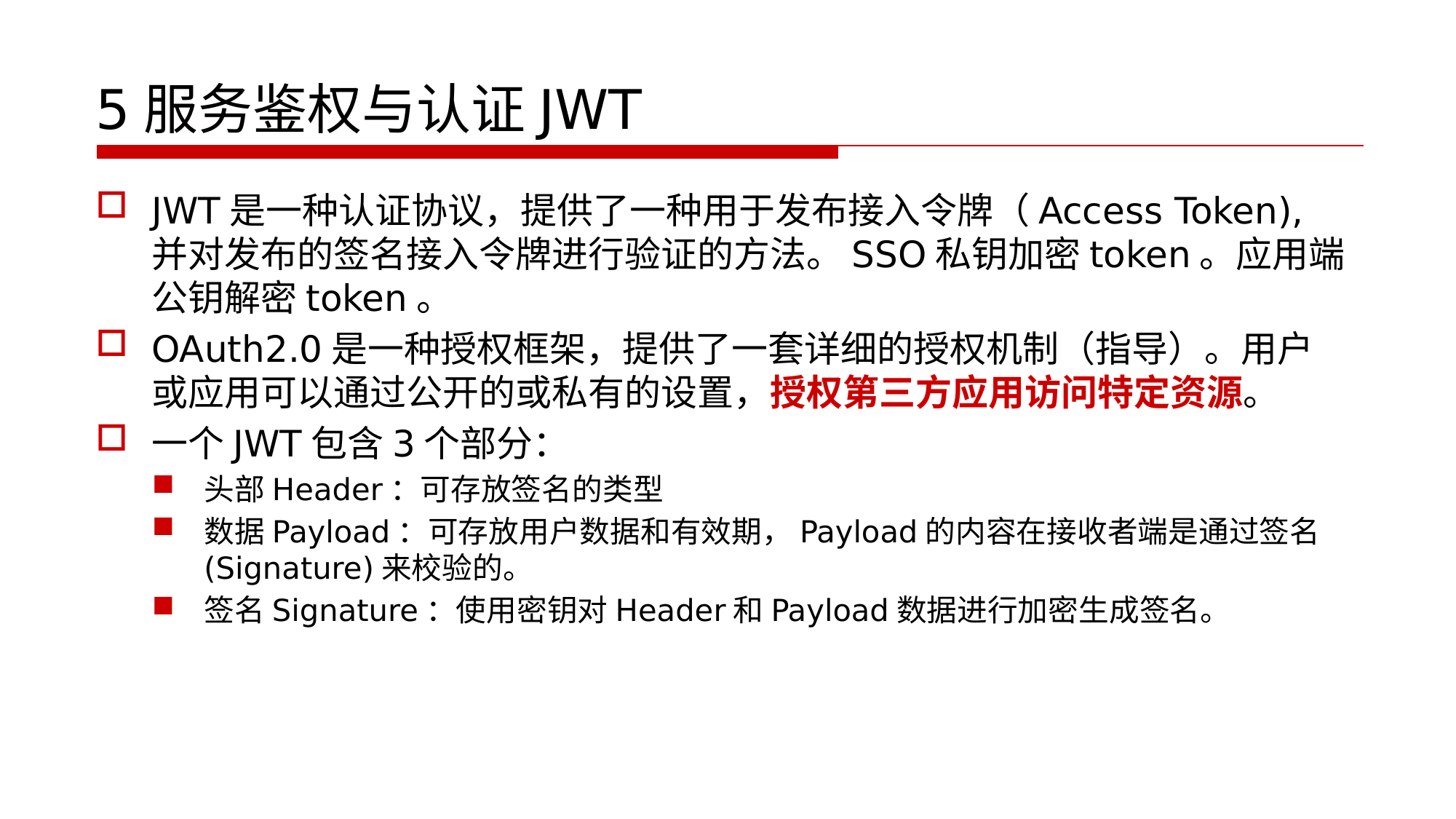

# 5服务鉴权与认证JWT
JWT是一种认证协议，提供了一种用于发布接入令牌（Access Token),并对发布的签名接入令牌进行验证的方法。SSO私钥加密token。应用端公钥解密token。
OAuth2.0是一种授权框架，提供了一套详细的授权机制（指导）。用户或应用可以通过公开的或私有的设置，授权第三方应用访问特定资源。
一个JWT包含3个部分：
头部Header：可存放签名的类型
数据Payload：可存放用户数据和有效期，Payload的内容在接收者端是通过签名(Signature)来校验的。
签名Signature：使用密钥对Header和Payload数据进行加密生成签名。